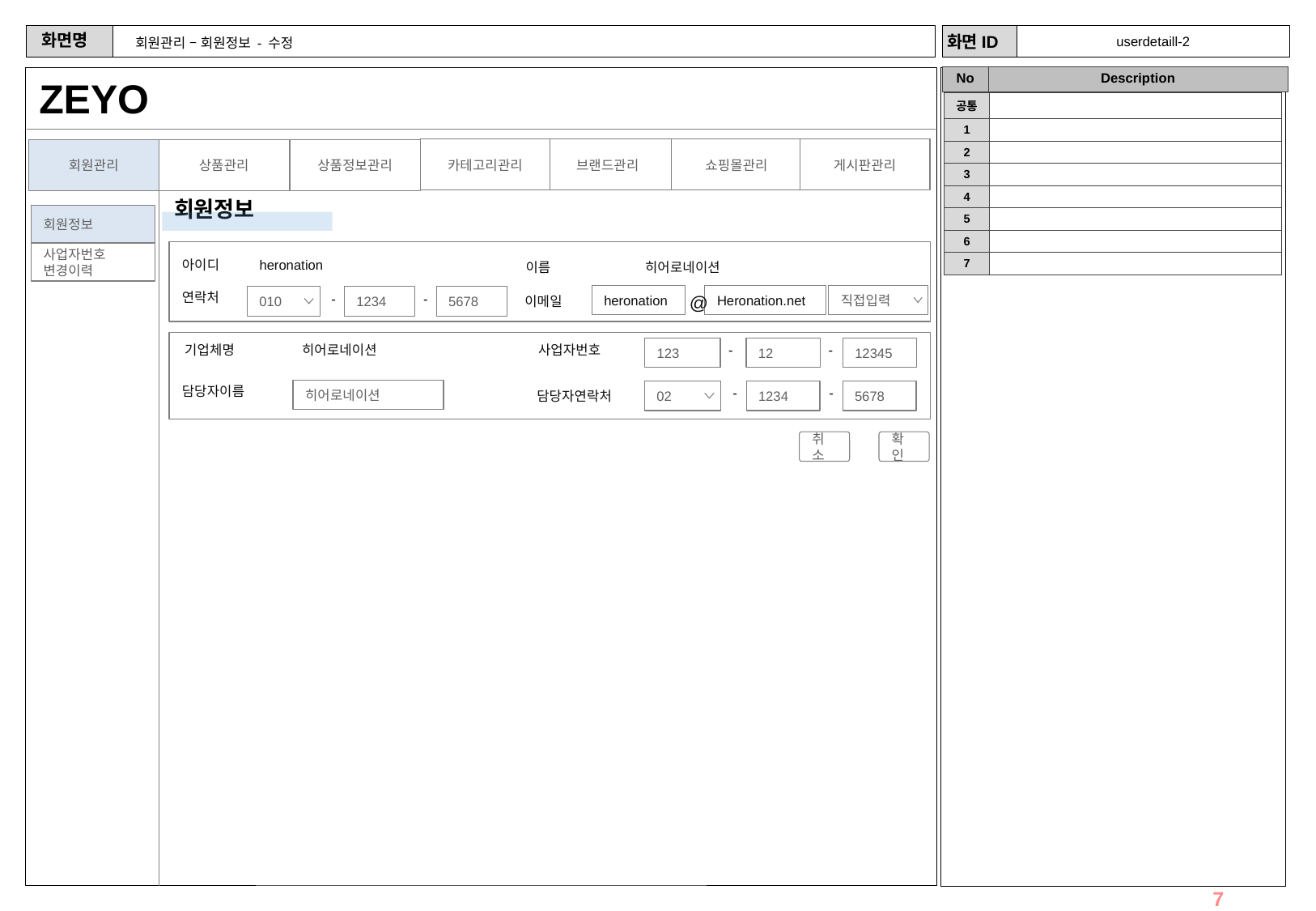

userdetaill-2
# 회원관리 – 회원정보 - 수정
ZEYO
| 공통 |  |
| --- | --- |
| 1 |  |
| 2 |  |
| 3 |  |
| 4 |  |
| 5 |  |
| 6 |  |
| 7 |  |
카테고리관리
브랜드관리
쇼핑몰관리
게시판관리
회원관리
상품관리
상품정보관리
회원정보

회원정보

사업자번호
변경이력
아이디
heronation
이름
히어로네이션
연락처
-
-
1234
5678
010

@
heronation
Heronation.net
직접입력

이메일

기업체명
히어로네이션
사업자번호
-
-
123
12
12345
담당자이름
-
-
1234
5678
02

히어로네이션
담당자연락처
취소
확인
7